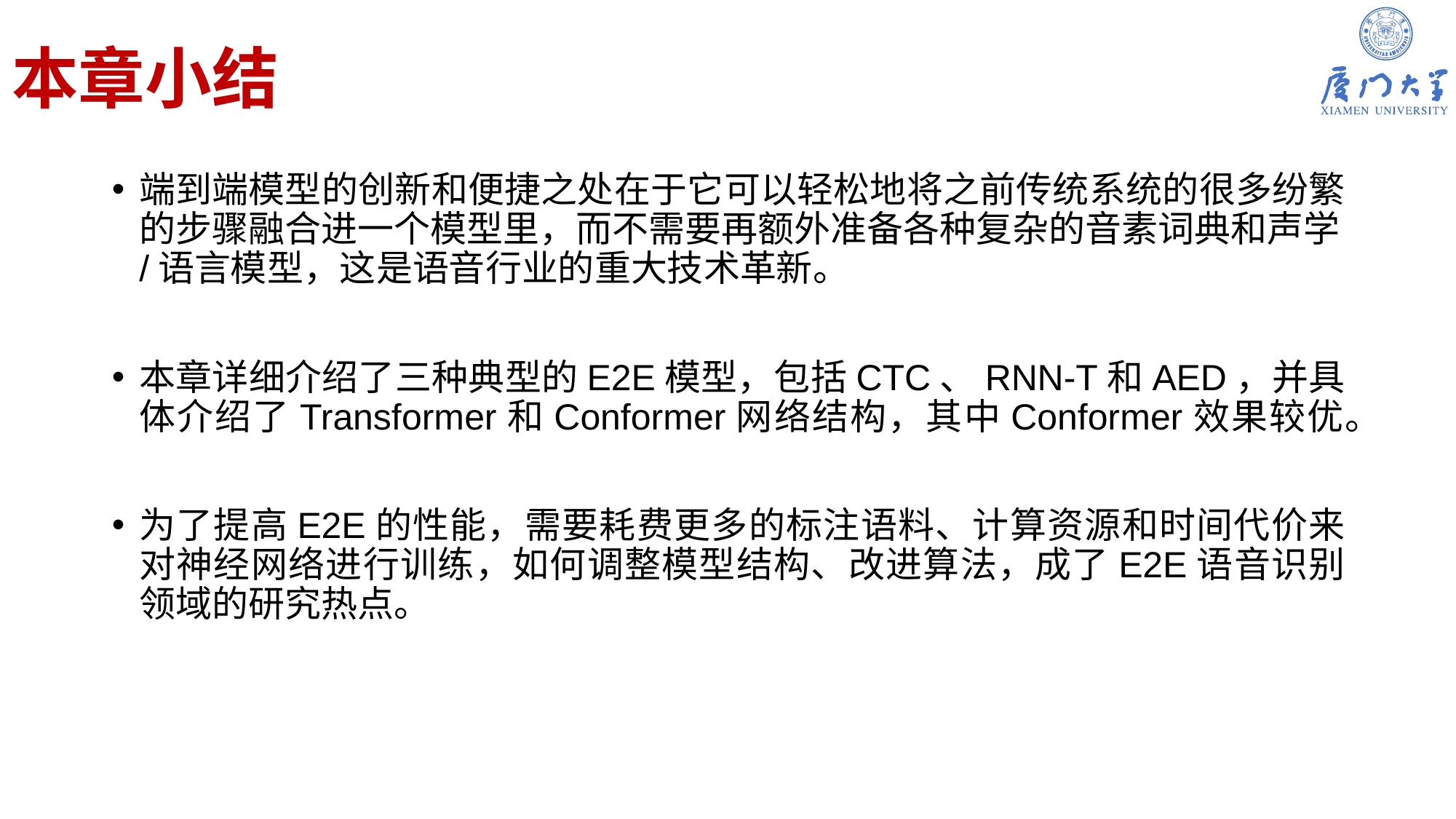

# 本章小结
端到端模型的创新和便捷之处在于它可以轻松地将之前传统系统的很多纷繁的步骤融合进一个模型里，而不需要再额外准备各种复杂的音素词典和声学/语言模型，这是语音行业的重大技术革新。

本章详细介绍了三种典型的E2E模型，包括CTC、RNN-T和AED，并具体介绍了Transformer和Conformer网络结构，其中Conformer效果较优。

为了提高E2E的性能，需要耗费更多的标注语料、计算资源和时间代价来对神经网络进行训练，如何调整模型结构、改进算法，成了E2E语音识别领域的研究热点。